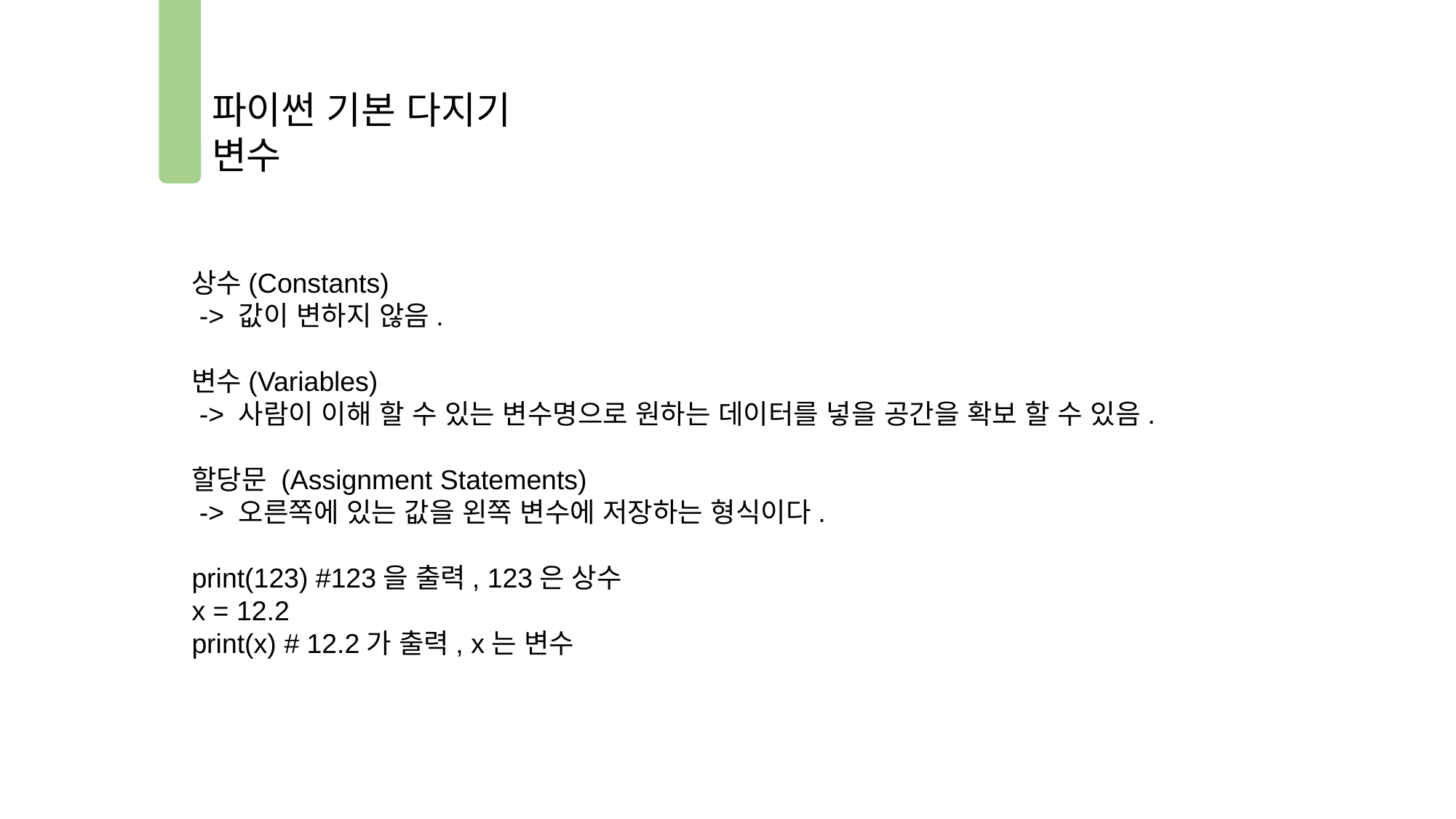

파이썬 기본 다지기
변수
상수(Constants)
 -> 값이 변하지 않음.

변수(Variables)
 -> 사람이 이해 할 수 있는 변수명으로 원하는 데이터를 넣을 공간을 확보 할 수 있음.

할당문 (Assignment Statements)
 -> 오른쪽에 있는 값을 왼쪽 변수에 저장하는 형식이다.

print(123) #123을 출력, 123은 상수
x = 12.2
print(x) # 12.2가 출력, x는 변수